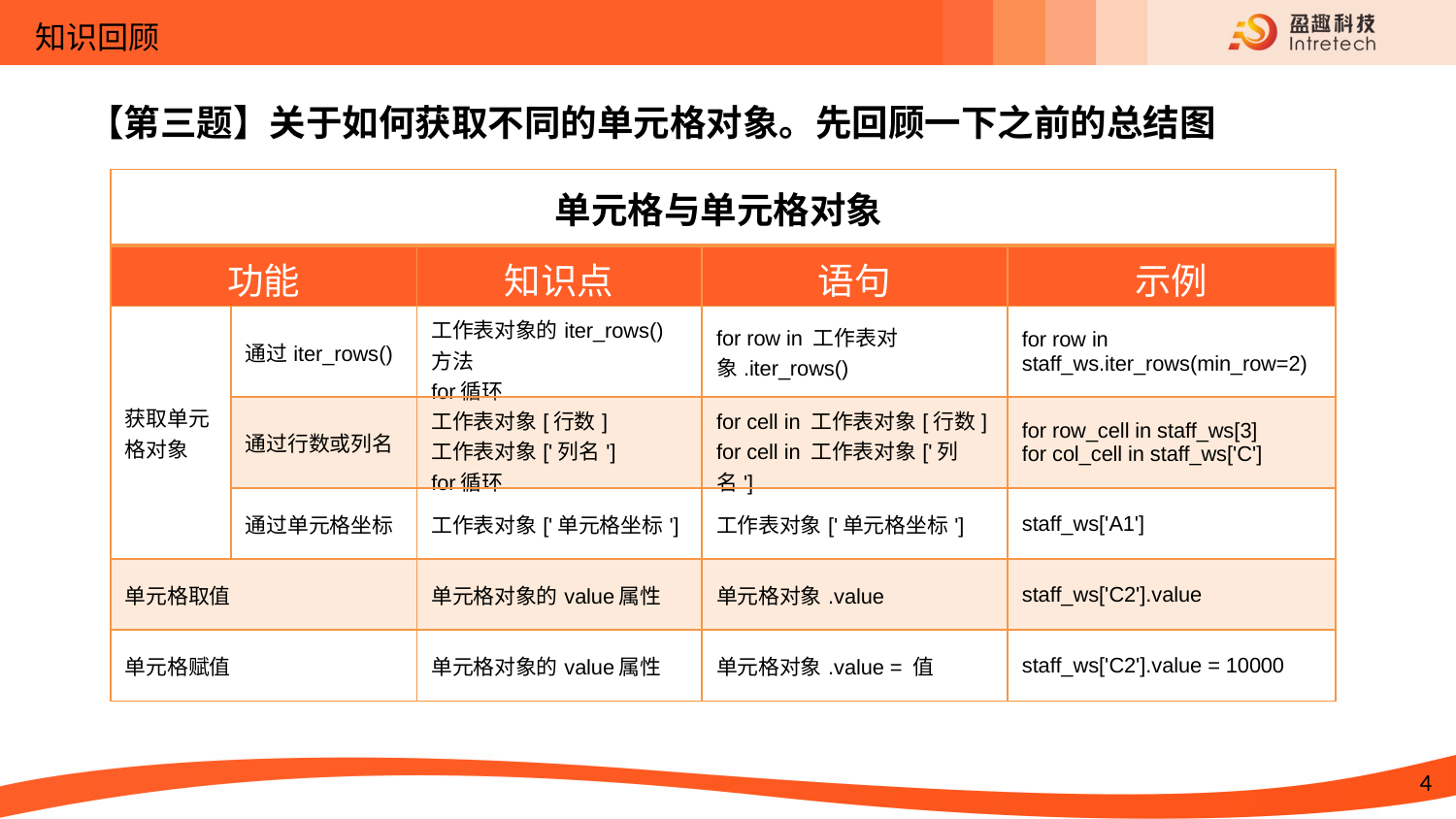

知识回顾
【第三题】关于如何获取不同的单元格对象。先回顾一下之前的总结图

| 单元格与单元格对象 |  |  |  |  |
| --- | --- | --- | --- | --- |
| 功能 |  | 知识点 | 语句 | 示例 |
| 获取单元格对象 | 通过iter\_rows() | 工作表对象的iter\_rows()方法 for循环 | for row in 工作表对象.iter\_rows() | for row in staff\_ws.iter\_rows(min\_row=2) |
|  | 通过行数或列名 | 工作表对象[行数] 工作表对象['列名'] for循环 | for cell in 工作表对象[行数] for cell in 工作表对象['列名'] | for row\_cell in staff\_ws[3] for col\_cell in staff\_ws['C'] |
|  | 通过单元格坐标 | 工作表对象['单元格坐标'] | 工作表对象['单元格坐标'] | staff\_ws['A1'] |
| 单元格取值 |  | 单元格对象的value属性 | 单元格对象.value | staff\_ws['C2'].value |
| 单元格赋值 |  | 单元格对象的value属性 | 单元格对象.value = 值 | staff\_ws['C2'].value = 10000 |